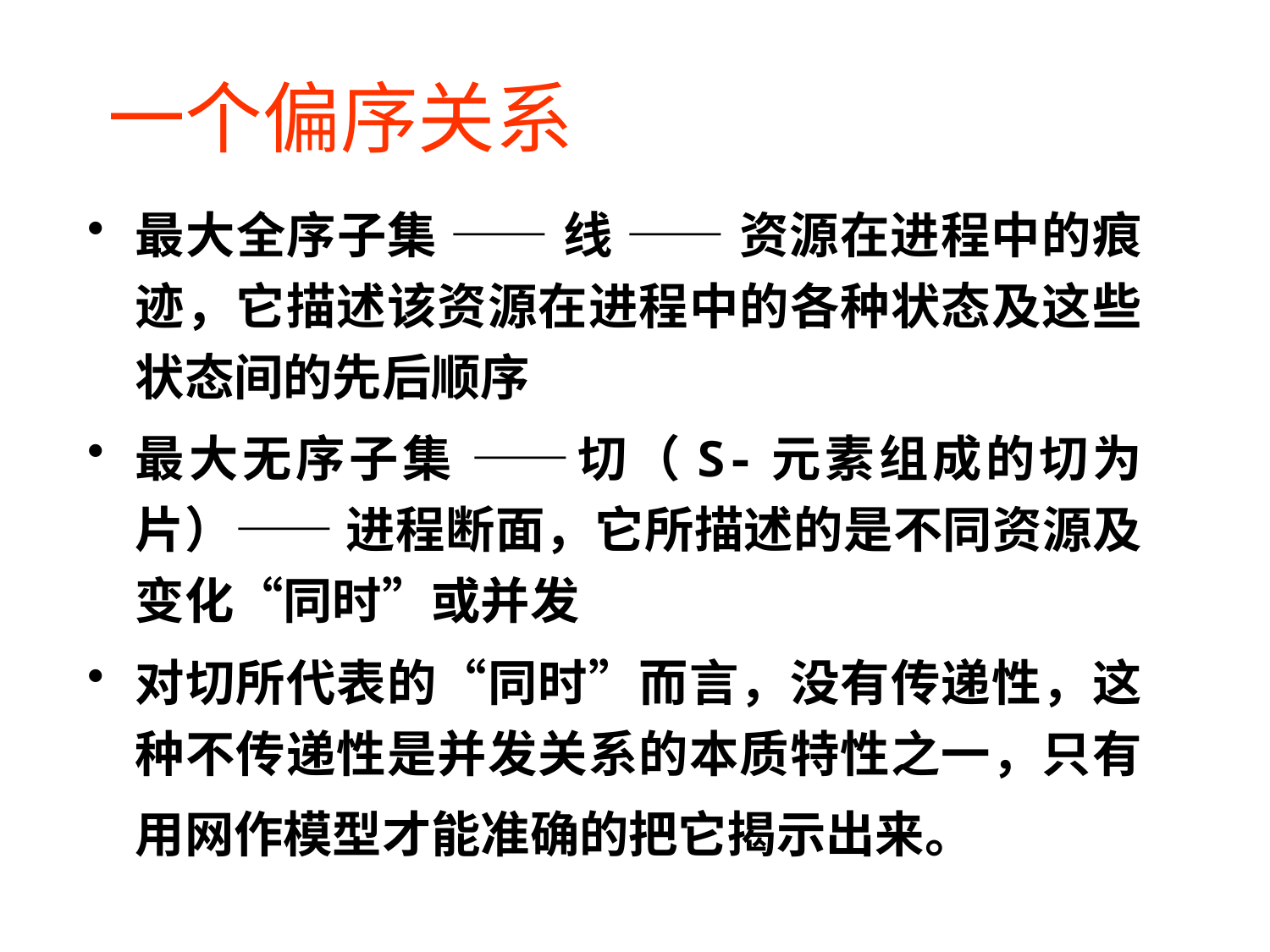

# 一个偏序关系
最大全序子集 —— 线 —— 资源在进程中的痕迹，它描述该资源在进程中的各种状态及这些状态间的先后顺序
最大无序子集 ——切（S-元素组成的切为片）—— 进程断面，它所描述的是不同资源及变化“同时”或并发
对切所代表的“同时”而言，没有传递性，这种不传递性是并发关系的本质特性之一，只有用网作模型才能准确的把它揭示出来。